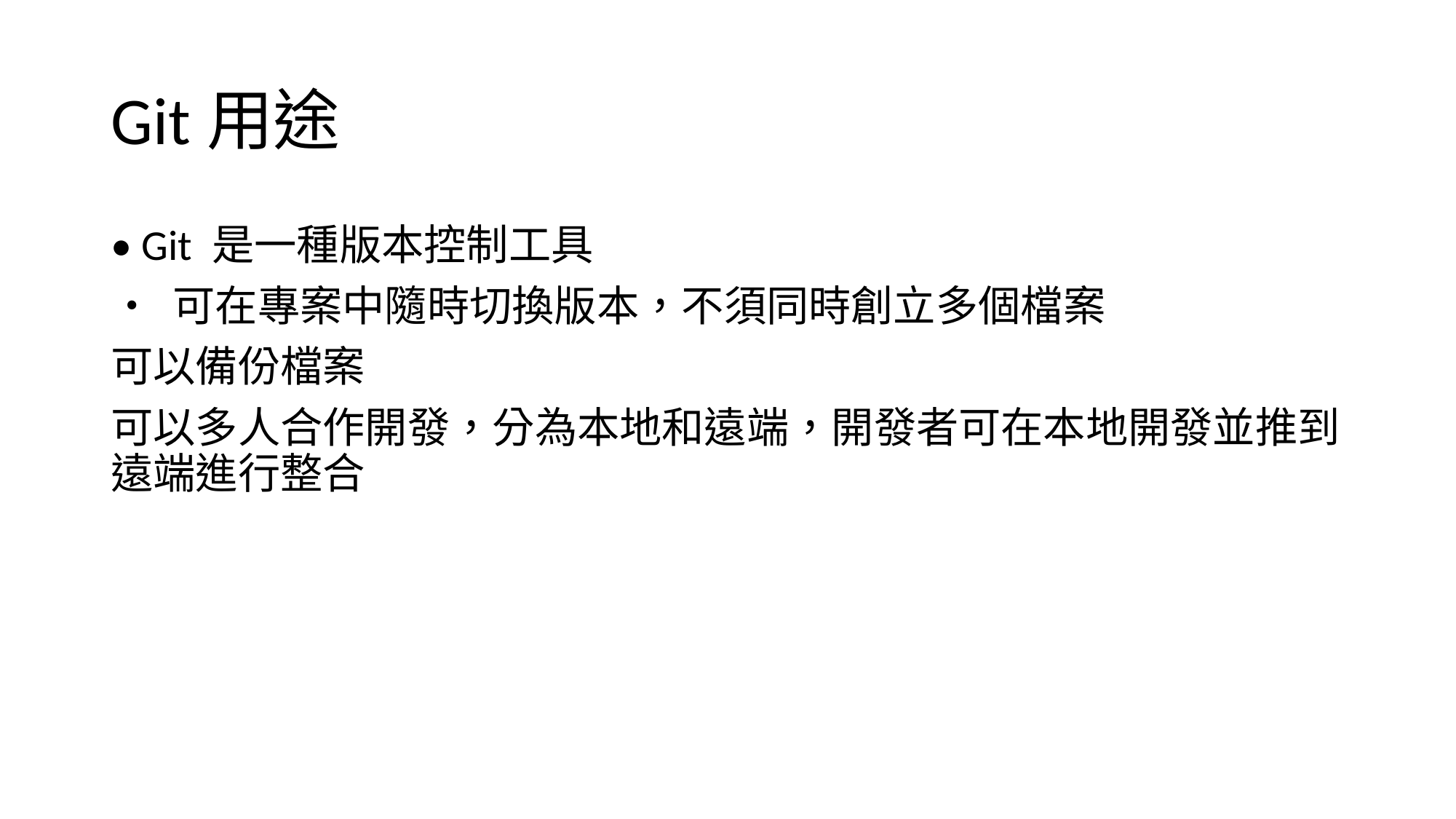

# Git用途
• Git 是一種版本控制工具
• 可在專案中隨時切換版本，不須同時創立多個檔案
可以備份檔案
可以多人合作開發，分為本地和遠端，開發者可在本地開發並推到遠端進行整合